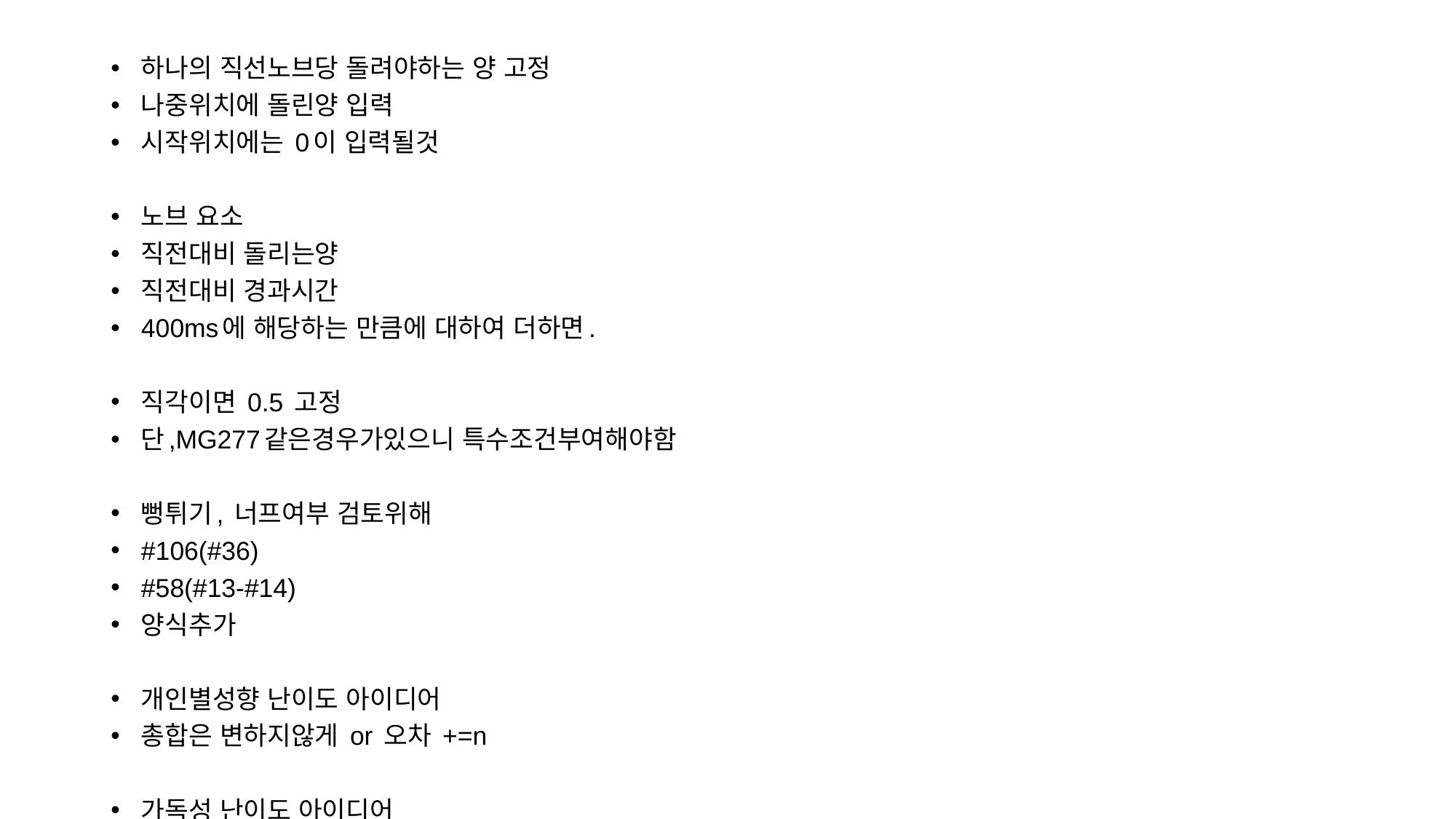

하나의 직선노브당 돌려야하는 양 고정
나중위치에 돌린양 입력
시작위치에는 0이 입력될것

노브 요소
직전대비 돌리는양
직전대비 경과시간
400ms에 해당하는 만큼에 대하여 더하면.

직각이면 0.5 고정
단,MG277같은경우가있으니 특수조건부여해야함

뻥튀기, 너프여부 검토위해
#106(#36)
#58(#13-#14)
양식추가

개인별성향 난이도 아이디어
총합은 변하지않게 or 오차 +=n

가독성 난이도 아이디어
Firestorm. 결과보고 고민